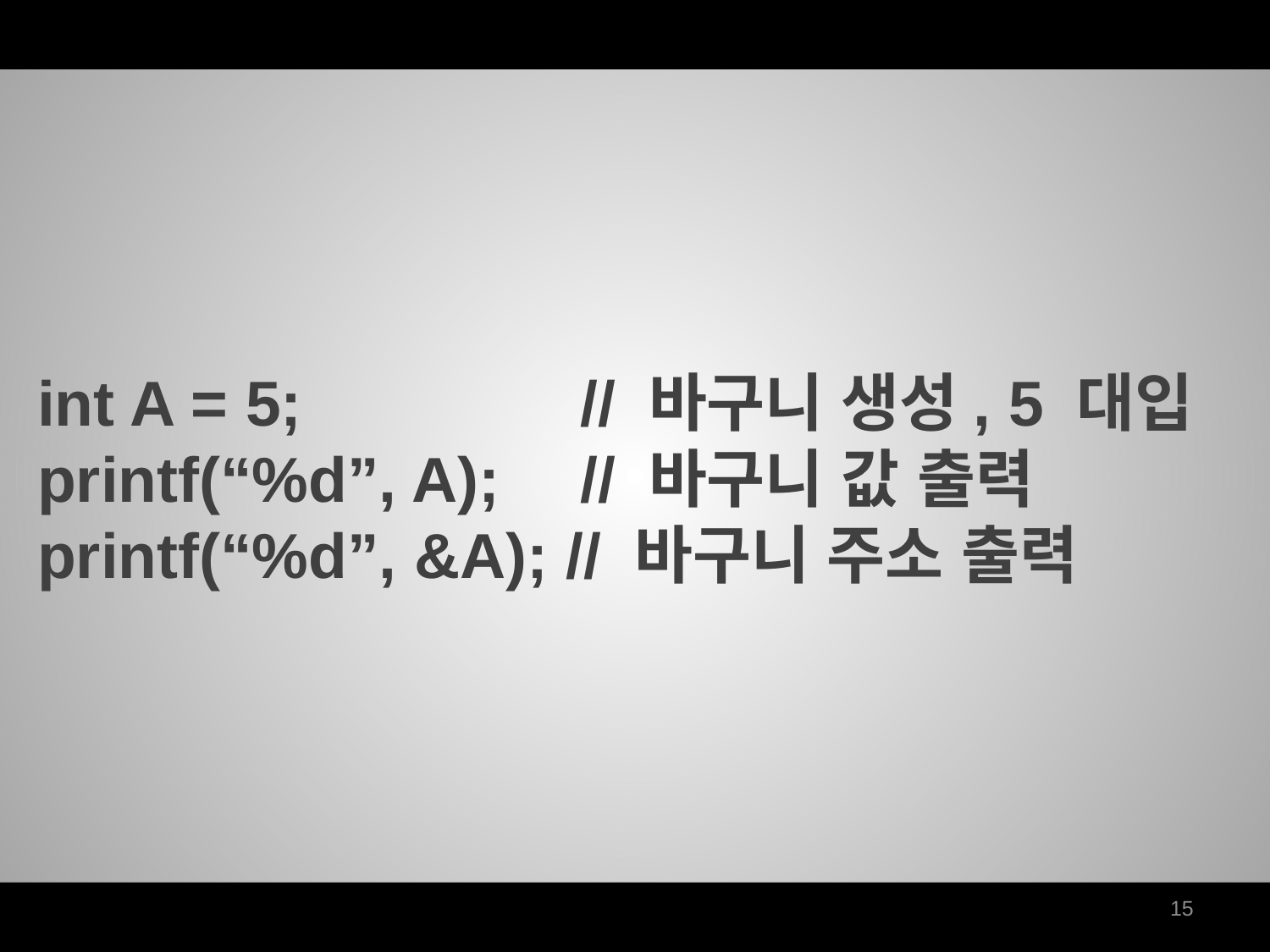

int A = 5;		  // 바구니 생성, 5 대입
printf(“%d”, A);	  // 바구니 값 출력
printf(“%d”, &A); // 바구니 주소 출력
15